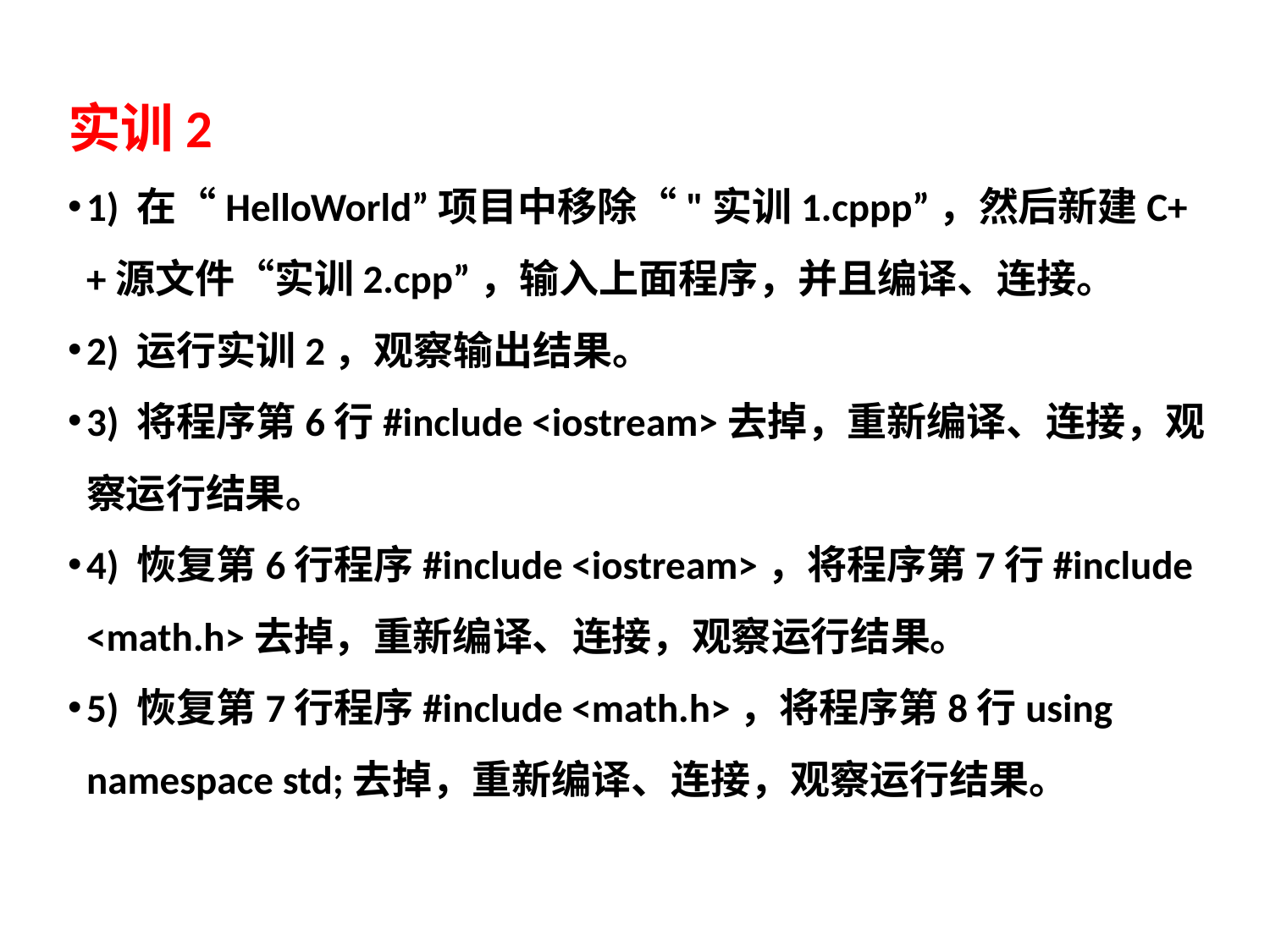

实训2
1) 在“HelloWorld”项目中移除“"实训1.cppp”，然后新建C++源文件“实训2.cpp”，输入上面程序，并且编译、连接。
2) 运行实训2，观察输出结果。
3) 将程序第6行#include <iostream>去掉，重新编译、连接，观察运行结果。
4) 恢复第6行程序#include <iostream>，将程序第7行#include <math.h>去掉，重新编译、连接，观察运行结果。
5) 恢复第7行程序#include <math.h>，将程序第8行using namespace std;去掉，重新编译、连接，观察运行结果。